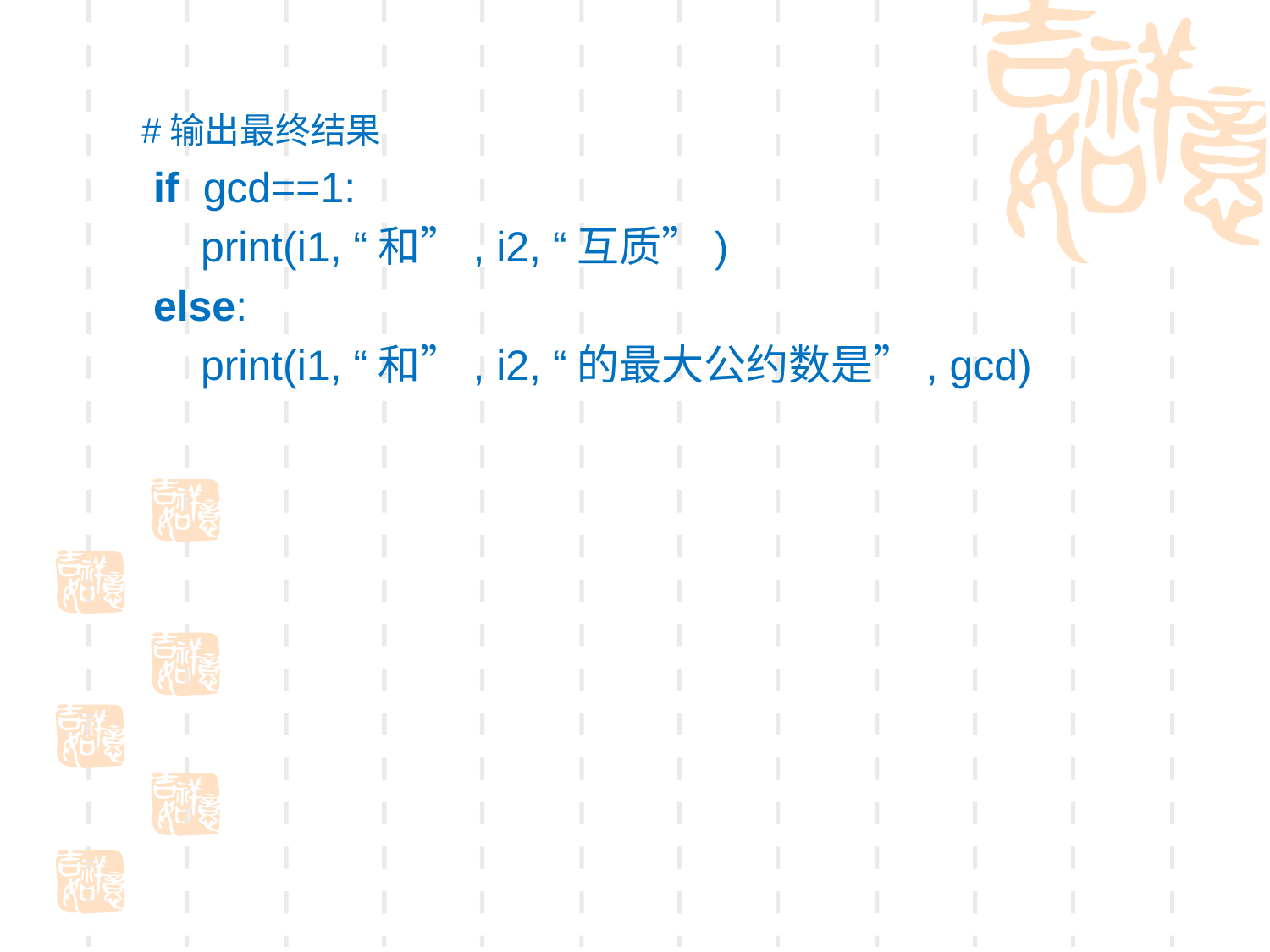

#输出最终结果
      if  gcd==1:
          print(i1, “和”, i2, “互质”)
      else:
          print(i1, “和”, i2, “的最大公约数是”, gcd)